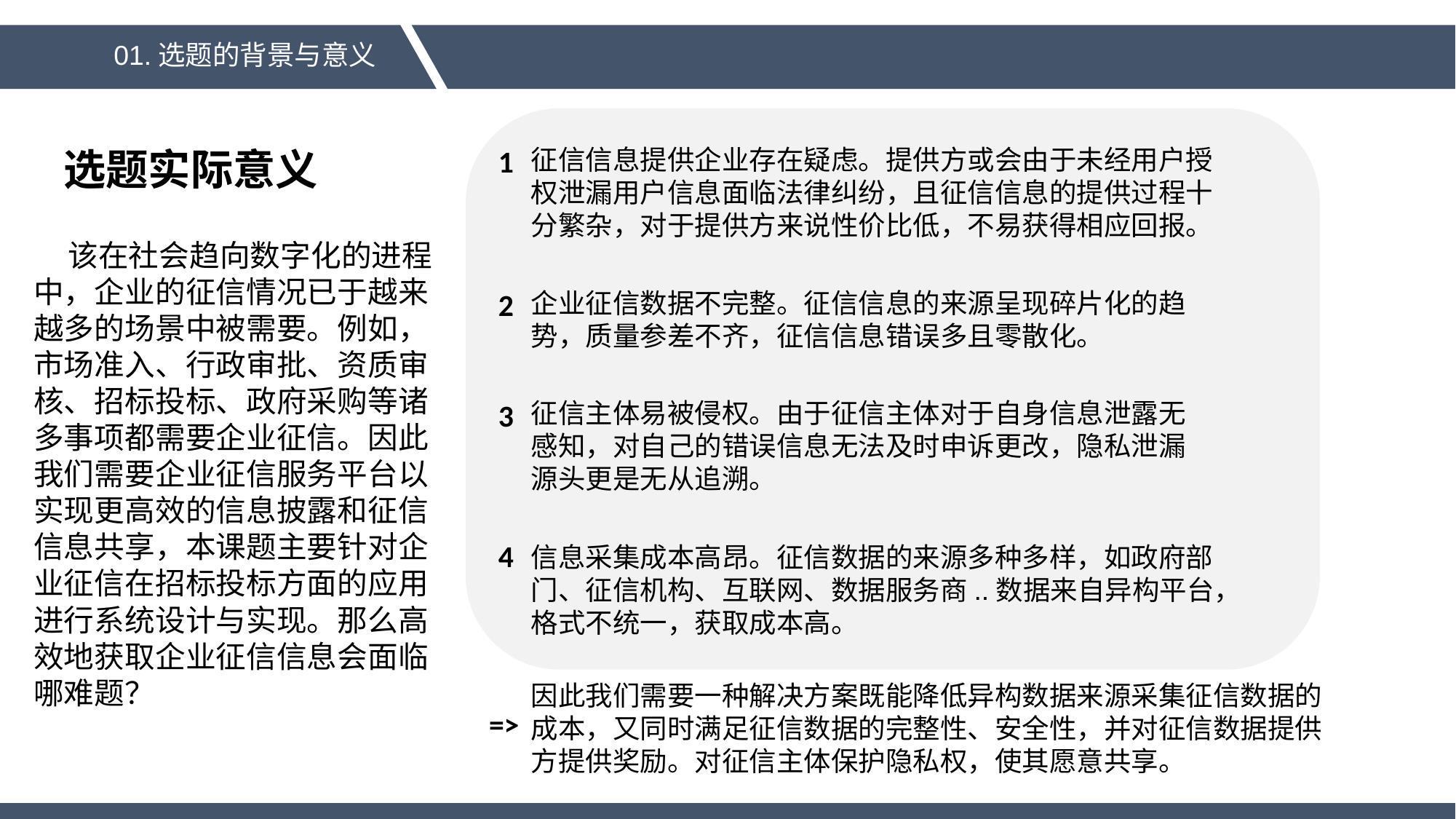

01.选题的背景与意义

选题实际意义
1
征信信息提供企业存在疑虑。提供方或会由于未经用户授权泄漏用户信息面临法律纠纷，且征信信息的提供过程十分繁杂，对于提供方来说性价比低，不易获得相应回报。

    该在社会趋向数字化的进程中，企业的征信情况已于越来越多的场景中被需要。例如，市场准入、行政审批、资质审核、招标投标、政府采购等诸多事项都需要企业征信。因此我们需要企业征信服务平台以实现更高效的信息披露和征信信息共享，本课题主要针对企业征信在招标投标方面的应用进行系统设计与实现。那么高效地获取企业征信信息会面临哪难题？

2
企业征信数据不完整。征信信息的来源呈现碎片化的趋
势，质量参差不齐，征信信息错误多且零散化。
3
征信主体易被侵权。由于征信主体对于自身信息泄露无
感知，对自己的错误信息无法及时申诉更改，隐私泄漏
源头更是无从追溯。
4
信息采集成本高昂。征信数据的来源多种多样，如政府部
门、征信机构、互联网、数据服务商..数据来自异构平台，
格式不统一，获取成本高。
因此我们需要一种解决方案既能降低异构数据来源采集征信数据的
成本，又同时满足征信数据的完整性、安全性，并对征信数据提供
方提供奖励。对征信主体保护隐私权，使其愿意共享。

=>